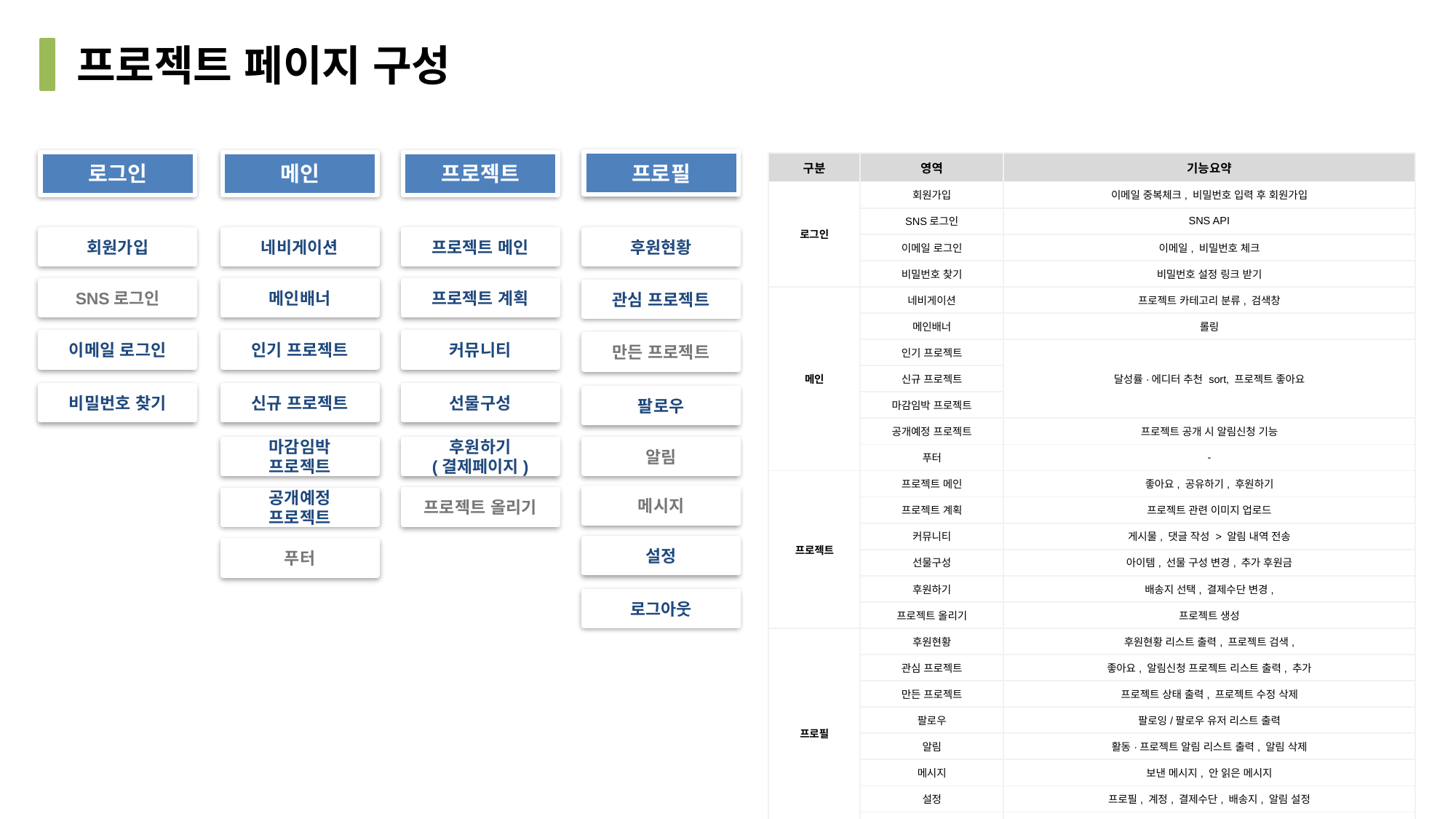

# 프로젝트 페이지 구성
프로필
로그인
메인
프로젝트
| 구분 | 영역 | 기능요약 |
| --- | --- | --- |
| 로그인 | 회원가입 | 이메일 중복체크, 비밀번호 입력 후 회원가입 |
|  | SNS로그인 | SNS API |
|  | 이메일 로그인 | 이메일, 비밀번호 체크 |
|  | 비밀번호 찾기 | 비밀번호 설정 링크 받기 |
| 메인 | 네비게이션 | 프로젝트 카테고리 분류, 검색창 |
|  | 메인배너 | 롤링 |
|  | 인기 프로젝트 | 달성률·에디터 추천 sort, 프로젝트 좋아요 |
|  | 신규 프로젝트 |  |
|  | 마감임박 프로젝트 |  |
|  | 공개예정 프로젝트 | 프로젝트 공개 시 알림신청 기능 |
|  | 푸터 | - |
| 프로젝트 | 프로젝트 메인 | 좋아요, 공유하기, 후원하기 |
|  | 프로젝트 계획 | 프로젝트 관련 이미지 업로드 |
|  | 커뮤니티 | 게시물, 댓글 작성 > 알림 내역 전송 |
|  | 선물구성 | 아이템, 선물 구성 변경, 추가 후원금 |
|  | 후원하기 | 배송지 선택, 결제수단 변경, |
|  | 프로젝트 올리기 | 프로젝트 생성 |
| 프로필 | 후원현황 | 후원현황 리스트 출력, 프로젝트 검색, |
|  | 관심 프로젝트 | 좋아요, 알림신청 프로젝트 리스트 출력, 추가 |
|  | 만든 프로젝트 | 프로젝트 상태 출력, 프로젝트 수정 삭제 |
|  | 팔로우 | 팔로잉/팔로우 유저 리스트 출력 |
|  | 알림 | 활동·프로젝트 알림 리스트 출력, 알림 삭제 |
|  | 메시지 | 보낸 메시지, 안 읽은 메시지 |
|  | 설정 | 프로필, 계정, 결제수단, 배송지, 알림 설정 |
|  | 로그아웃 | - |
회원가입
네비게이션
프로젝트 메인
후원현황
SNS로그인
메인배너
프로젝트 계획
관심 프로젝트
이메일 로그인
인기 프로젝트
커뮤니티
만든 프로젝트
비밀번호 찾기
신규 프로젝트
선물구성
팔로우
마감임박
프로젝트
후원하기
(결제페이지)
알림
메시지
프로젝트 올리기
공개예정
프로젝트
설정
푸터
로그아웃